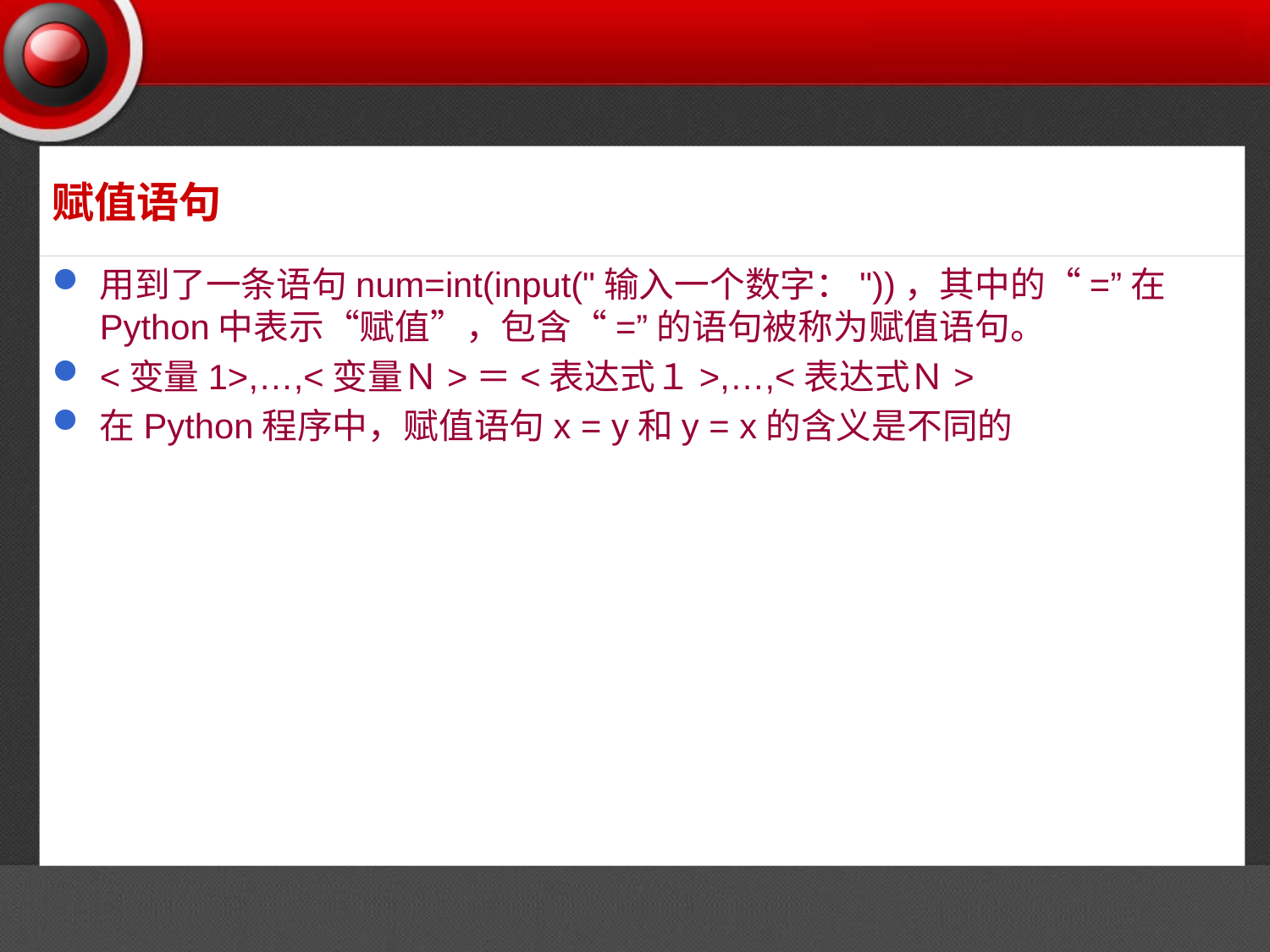

# 赋值语句
用到了一条语句num=int(input("输入一个数字："))，其中的“=”在Python中表示“赋值”，包含“=”的语句被称为赋值语句。
<变量1>,…,<变量Ｎ>＝<表达式１>,…,<表达式Ｎ>
在Python程序中，赋值语句x = y和y = x的含义是不同的